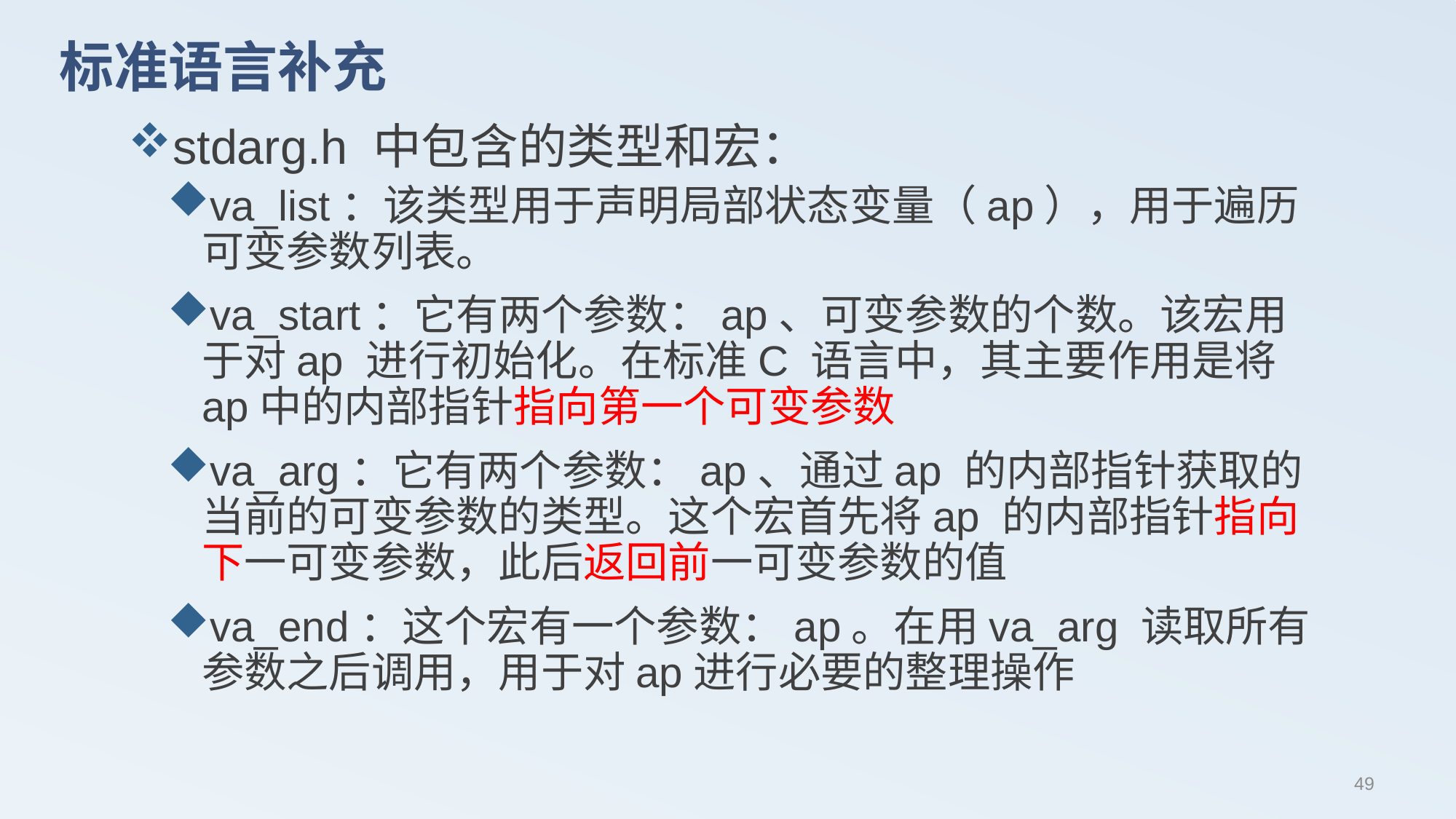

# 标准语言补充
stdarg.h 中包含的类型和宏：
va_list：该类型用于声明局部状态变量（ap），用于遍历可变参数列表。
va_start：它有两个参数：ap、可变参数的个数。该宏用于对ap 进行初始化。在标准C 语言中，其主要作用是将ap中的内部指针指向第一个可变参数
va_arg：它有两个参数：ap、通过ap 的内部指针获取的当前的可变参数的类型。这个宏首先将ap 的内部指针指向下一可变参数，此后返回前一可变参数的值
va_end：这个宏有一个参数：ap。在用va_arg 读取所有参数之后调用，用于对ap进行必要的整理操作